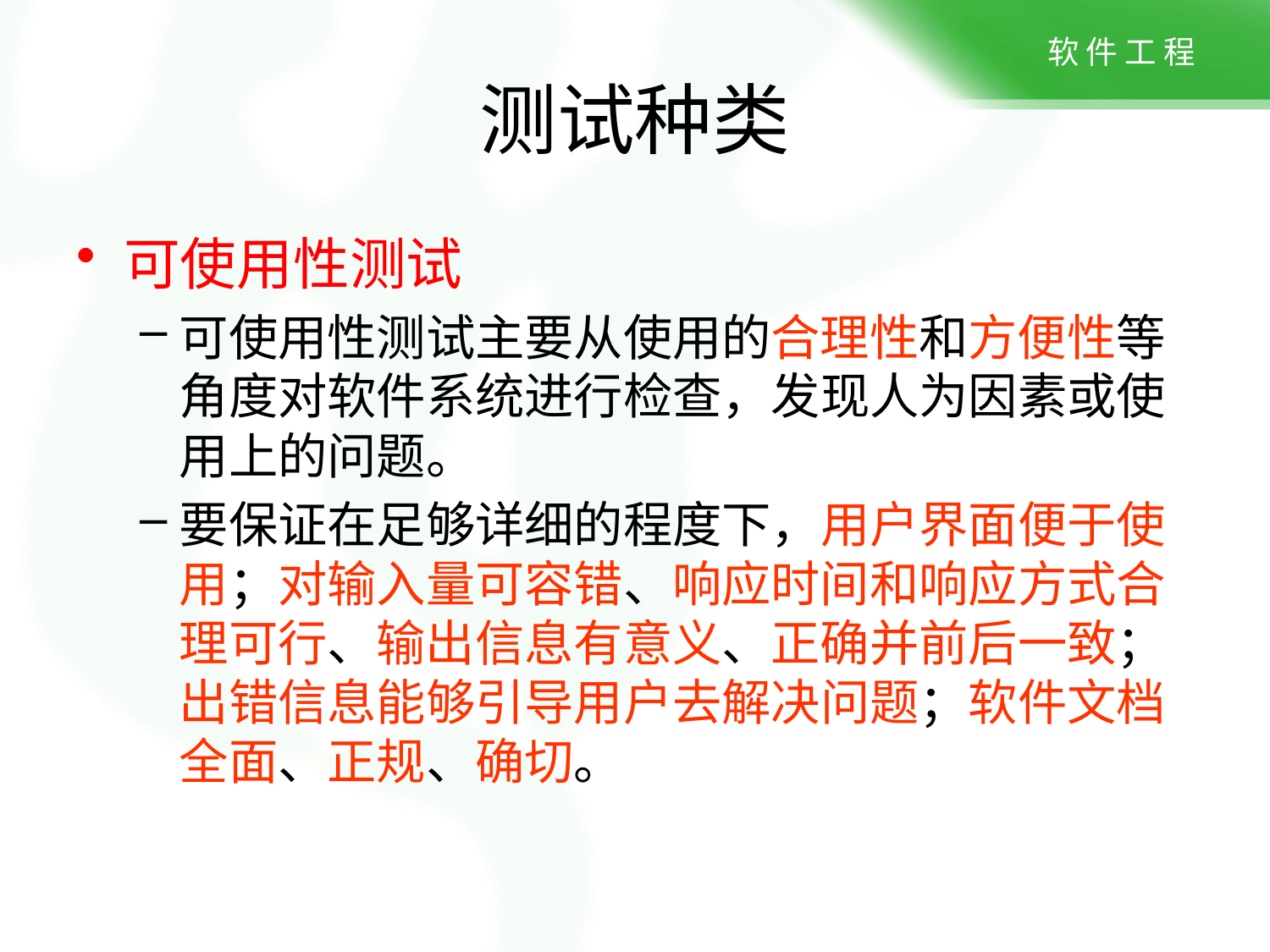

# 测试种类
可使用性测试
可使用性测试主要从使用的合理性和方便性等角度对软件系统进行检查，发现人为因素或使用上的问题。
要保证在足够详细的程度下，用户界面便于使用；对输入量可容错、响应时间和响应方式合理可行、输出信息有意义、正确并前后一致；出错信息能够引导用户去解决问题；软件文档全面、正规、确切。